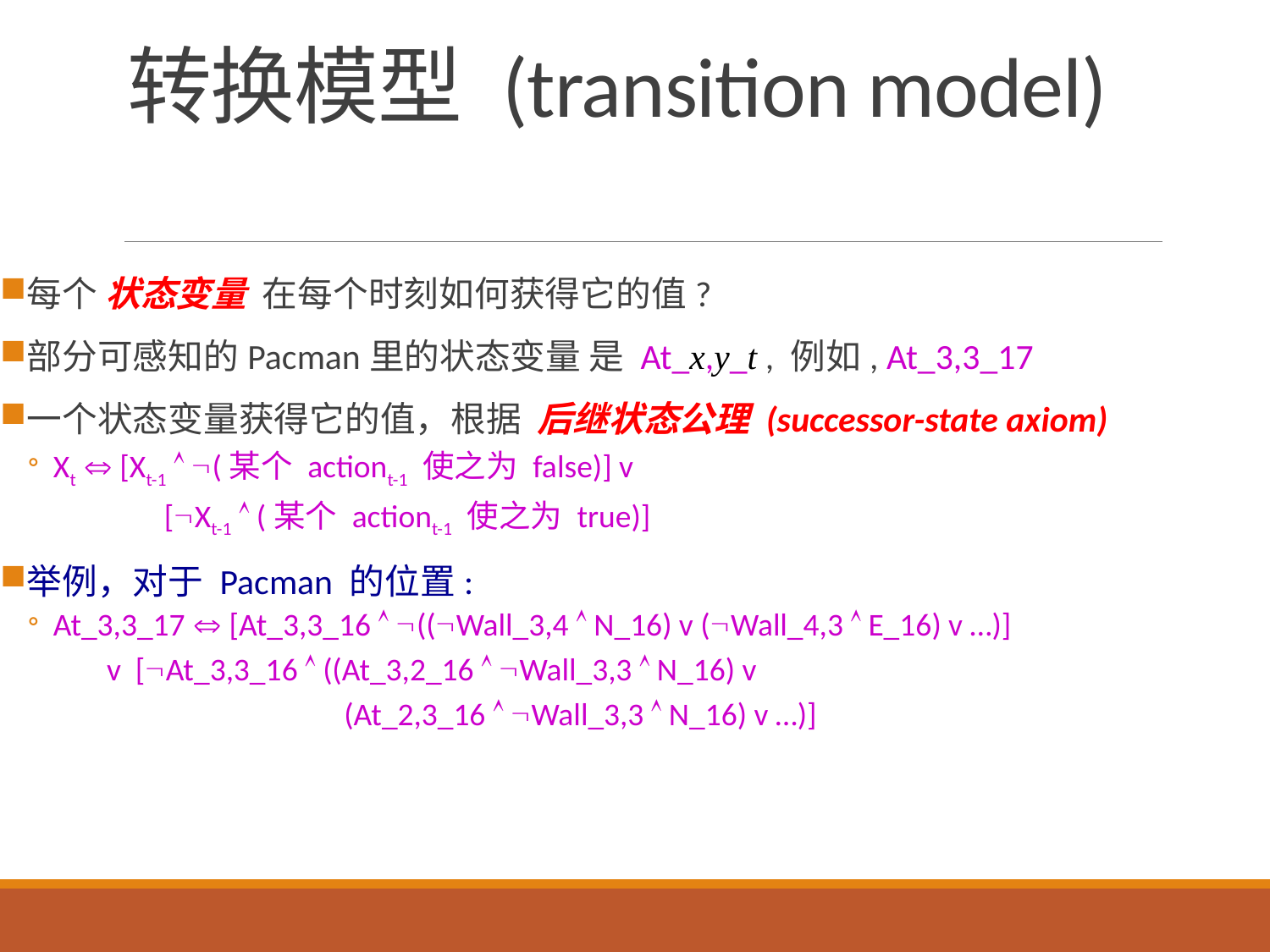

# 转换模型 (transition model)
每个 状态变量  在每个时刻如何获得它的值?
部分可感知的Pacman里的状态变量 是 At_x,y_t , 例如, At_3,3_17
一个状态变量获得它的值，根据  后继状态公理 (successor-state axiom)
Xt ⇔ [Xt-1 ∧ ¬(某个 actiont-1 使之为 false)] v
              [¬Xt-1 ∧ (某个 actiont-1 使之为 true)]
举例，对于 Pacman 的位置:
At_3,3_17 ⇔ [At_3,3_16 ∧ ¬((¬Wall_3,4 ∧ N_16) v (¬Wall_4,3 ∧ E_16) v …)]
      v  [¬At_3,3_16 ∧ ((At_3,2_16 ∧ ¬Wall_3,3 ∧ N_16) v
                                       (At_2,3_16 ∧ ¬Wall_3,3 ∧ N_16) v …)]